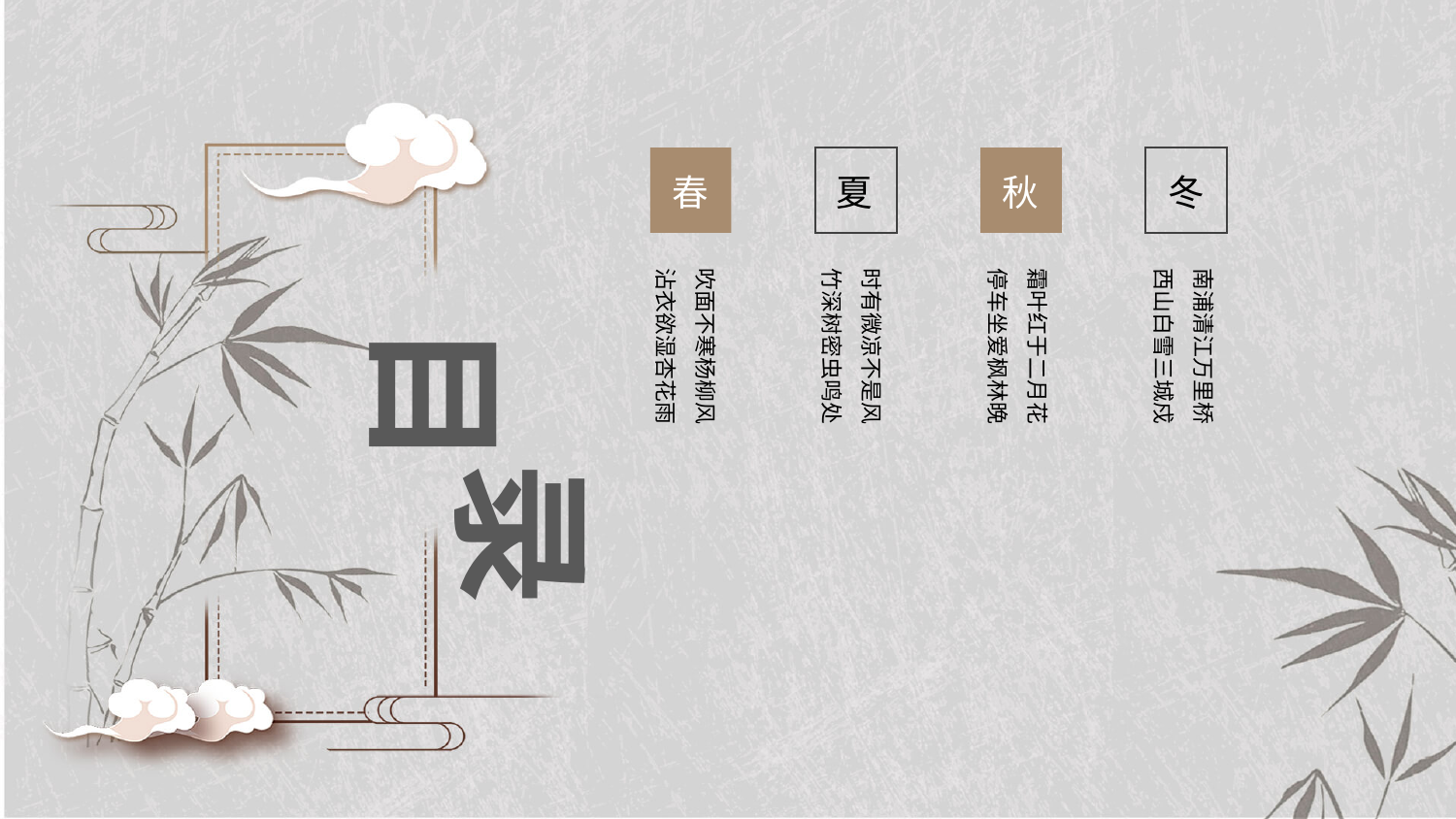

春
夏
秋
冬
吹面不寒杨柳风
沾衣欲湿杏花雨
时有微凉不是风
竹深树密虫鸣处
霜叶红于二月花
停车坐爱枫林晚
南浦清江万里桥
西山白雪三城戍
目
录